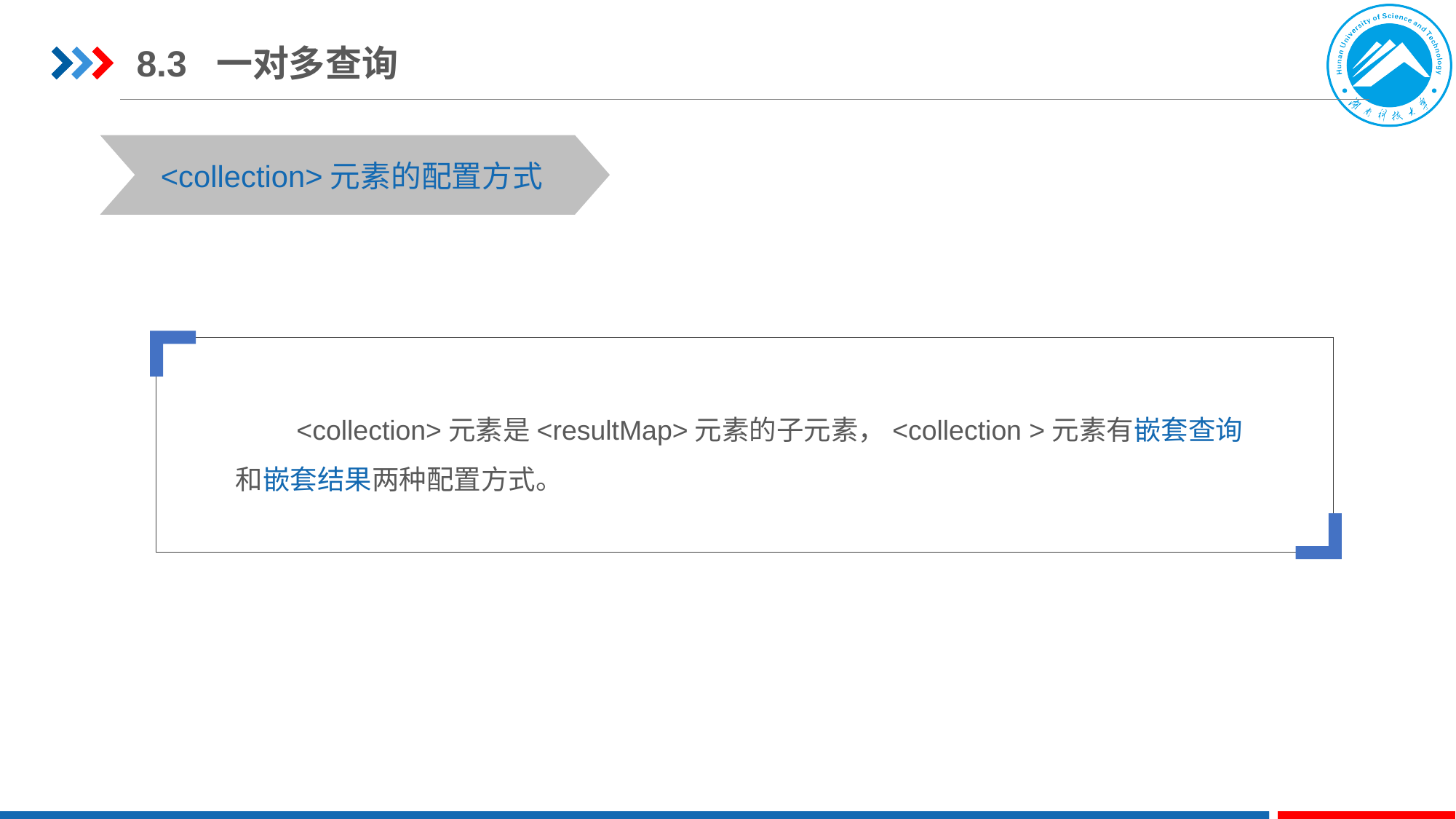

8.3  一对多查询

STEP  01
STEP  03
<collection>元素的配置方式

        <collection>元素是<resultMap>元素的子元素，<collection >元素有嵌套查询和嵌套结果两种配置方式。